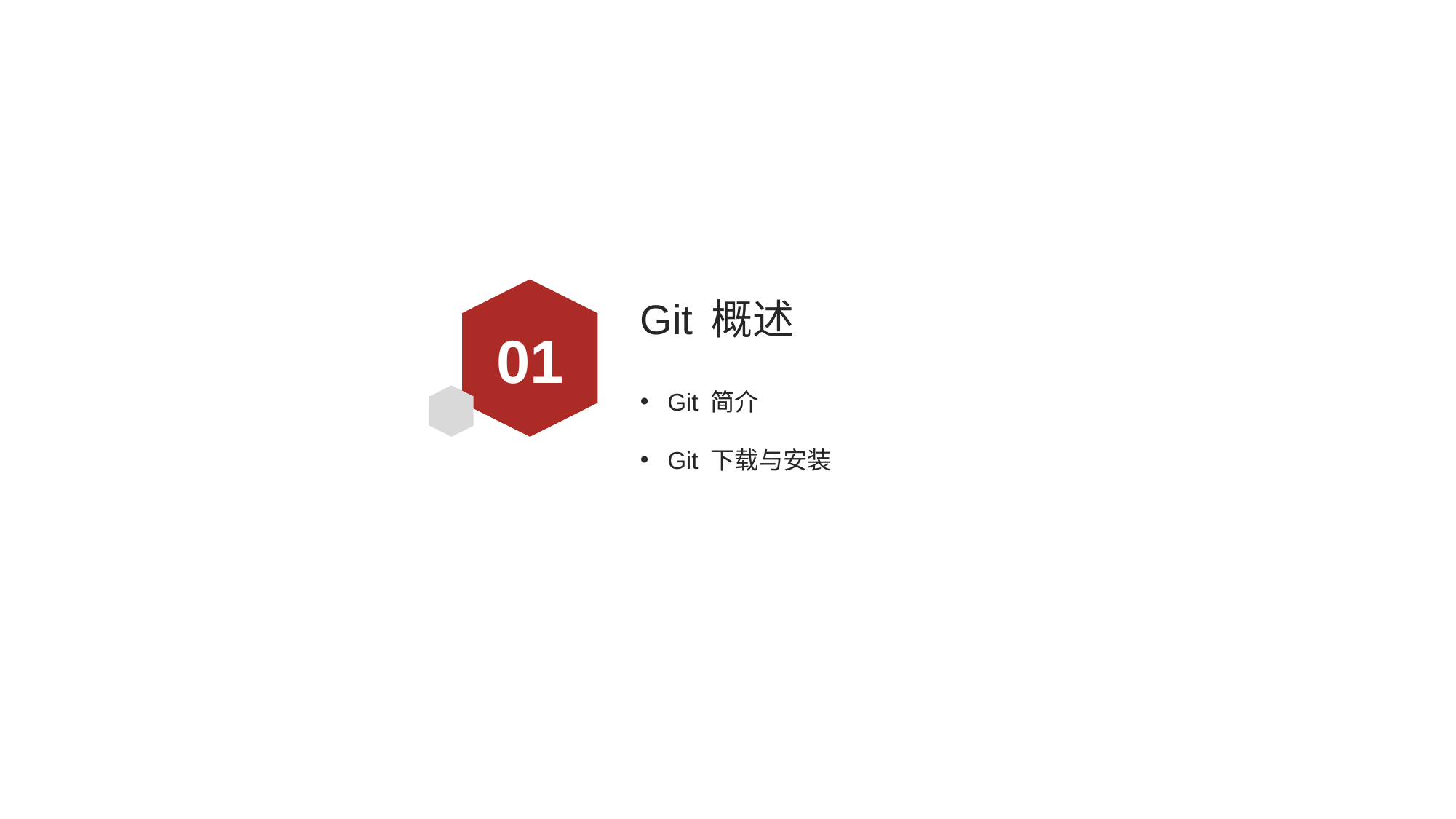

# Git 概述
01
Git 简介
Git 下载与安装